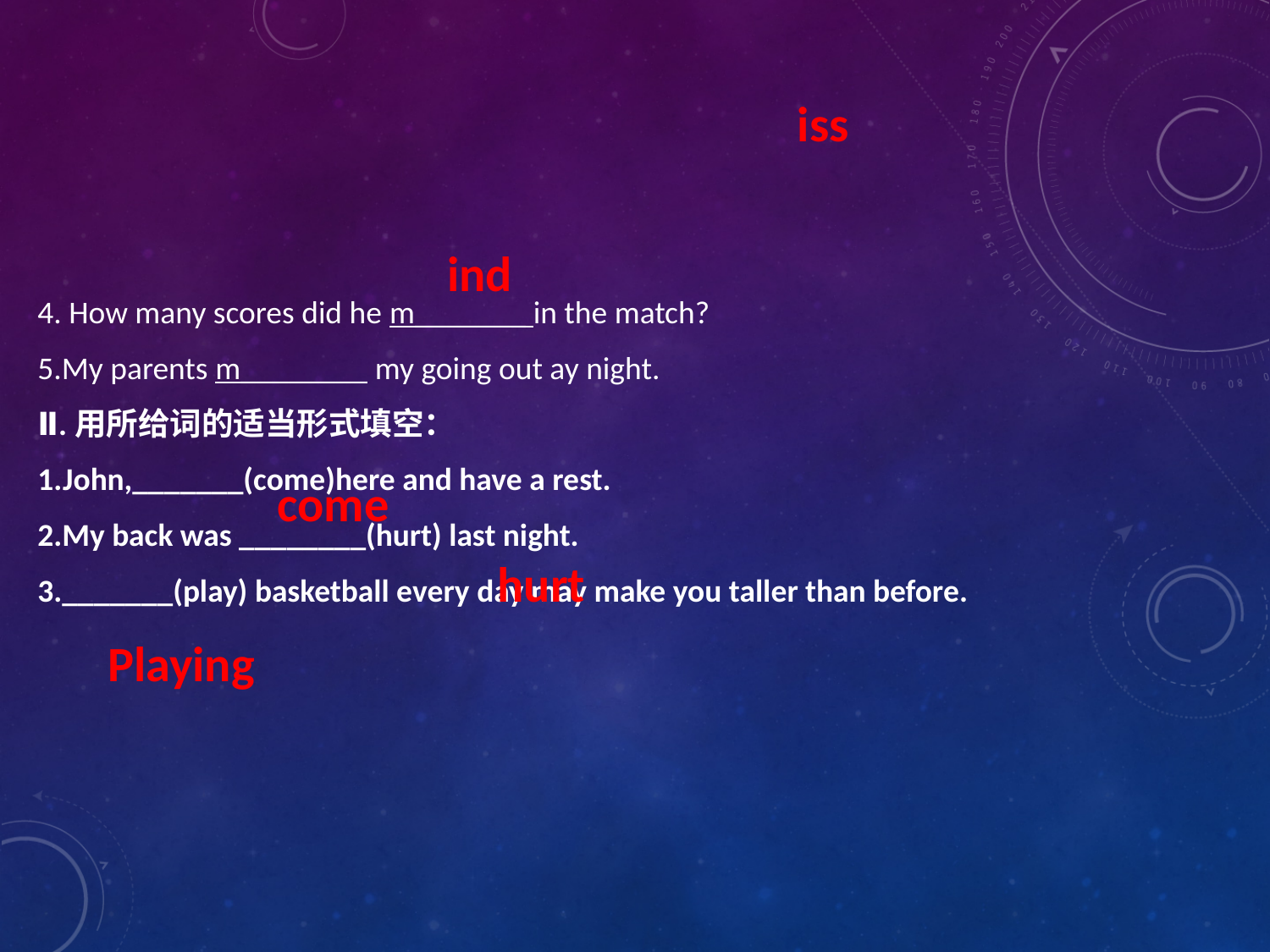

4. How many scores did he m_______ in the match?
5.My parents m________ my going out ay night.
Ⅱ.用所给词的适当形式填空：
1.John,_______(come)here and have a rest.
2.My back was ________(hurt) last night.
3._______(play) basketball every day may make you taller than before.
iss
ind
come
hurt
Playing